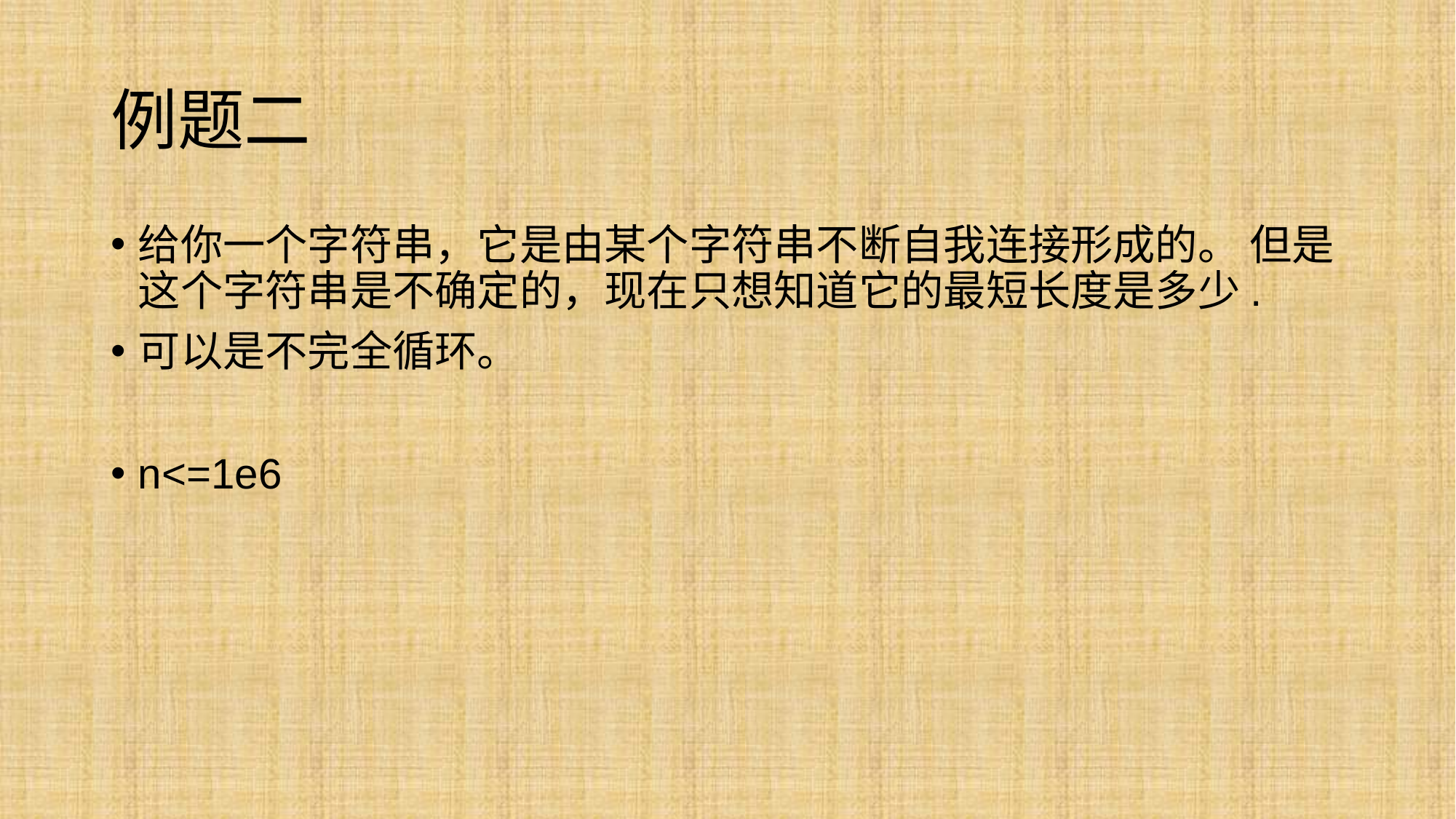

# 例题二
给你一个字符串，它是由某个字符串不断自我连接形成的。 但是这个字符串是不确定的，现在只想知道它的最短长度是多少.
可以是不完全循环。

n<=1e6